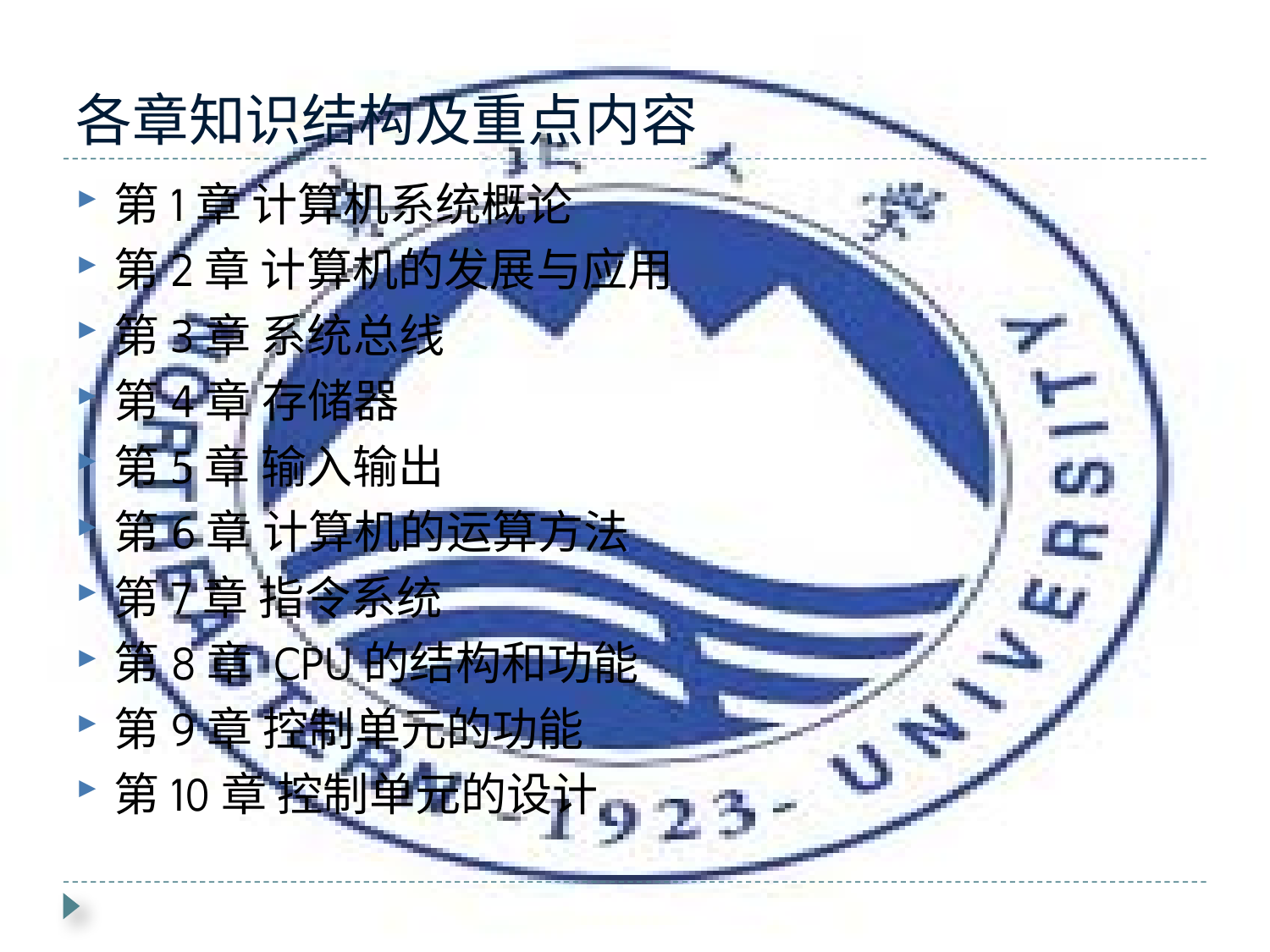

# 各章知识结构及重点内容
第1章 计算机系统概论
第2章 计算机的发展与应用
第3章 系统总线
第4章 存储器
第5章 输入输出
第6章 计算机的运算方法
第7章 指令系统
第8章 CPU的结构和功能
第9章 控制单元的功能
第10章 控制单元的设计